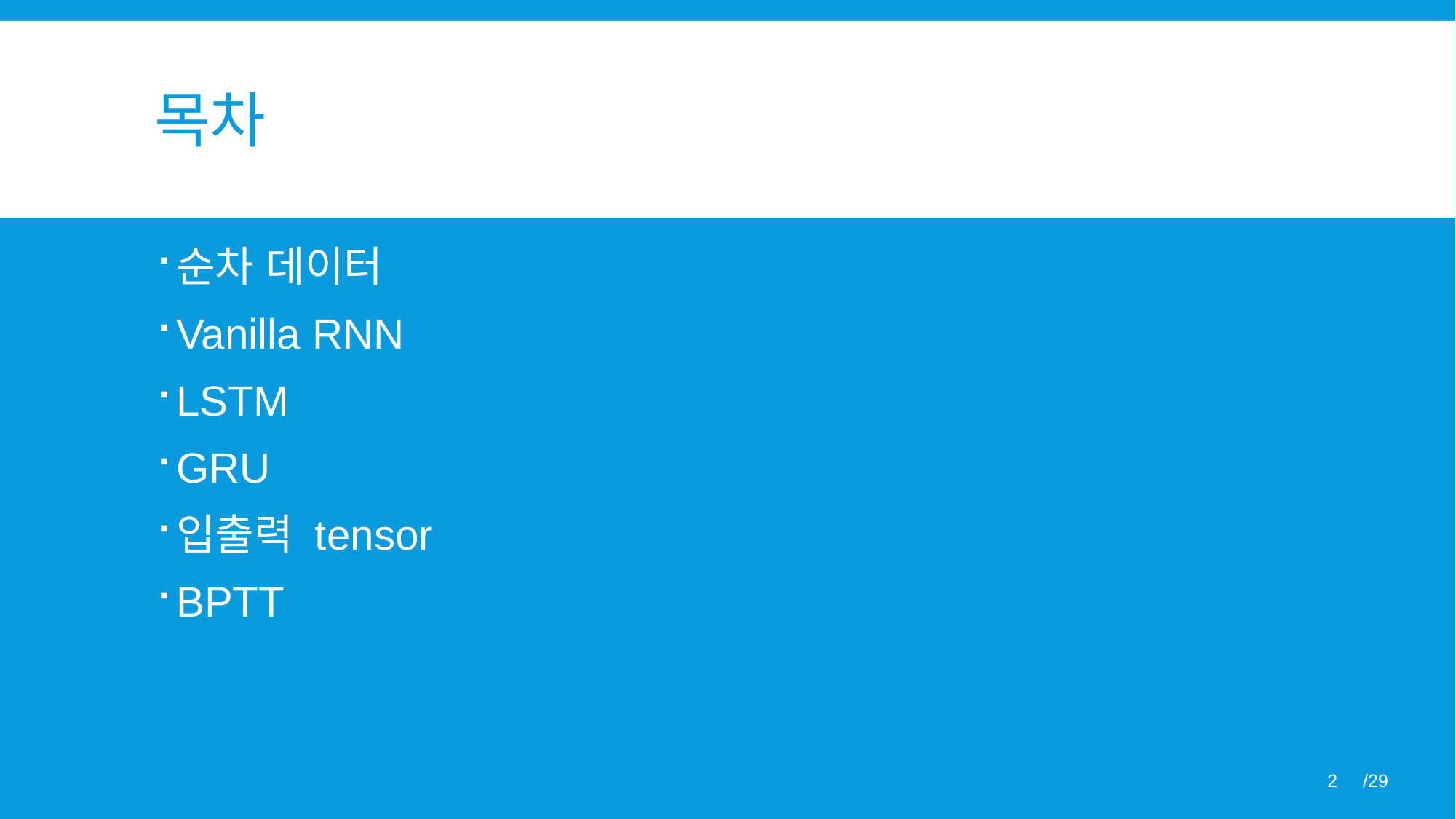

# 목차
순차 데이터
Vanilla RNN
LSTM
GRU
입출력 tensor
BPTT
2